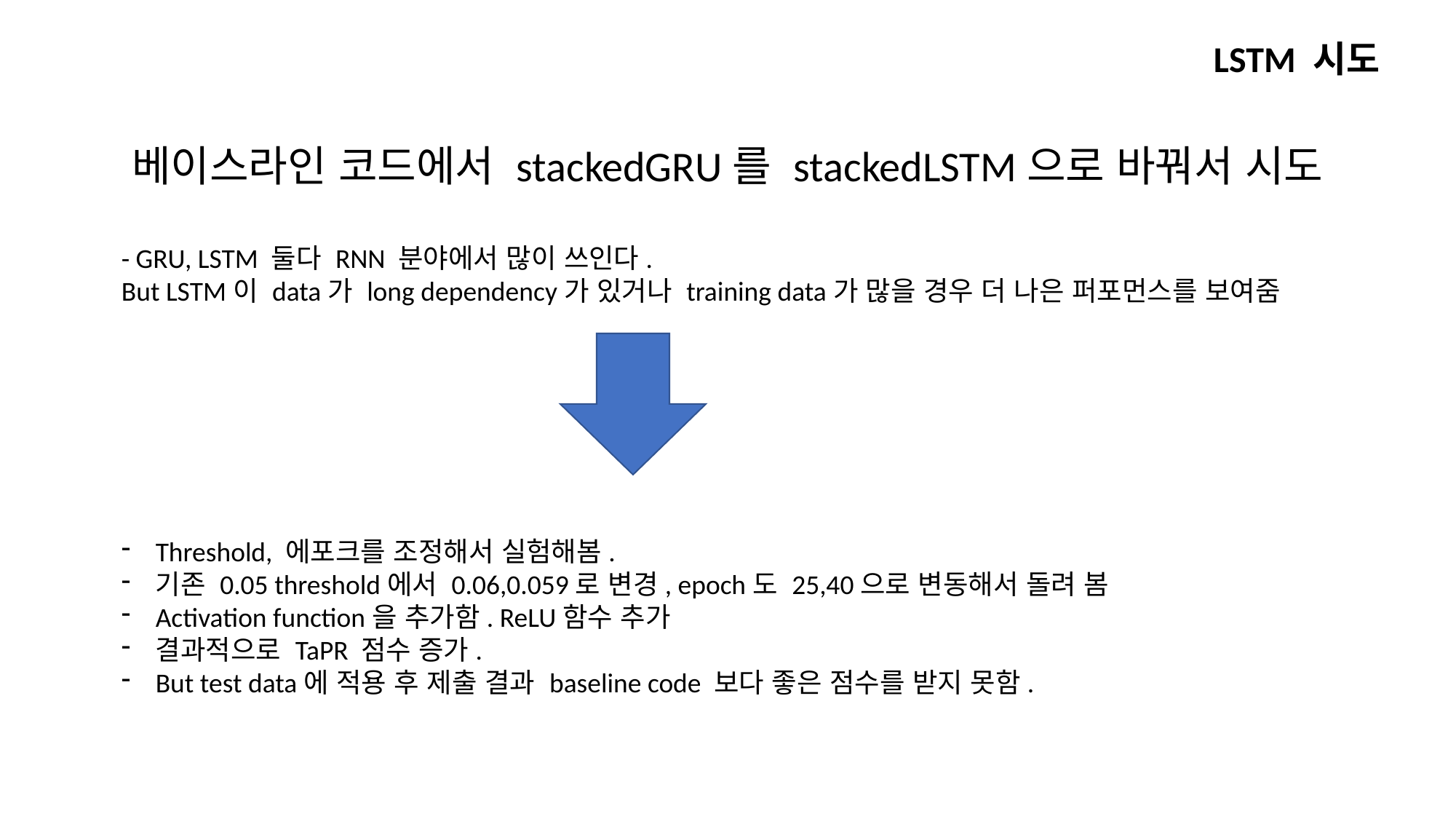

LSTM 시도
베이스라인 코드에서 stackedGRU를 stackedLSTM으로 바꿔서 시도
- GRU, LSTM 둘다 RNN 분야에서 많이 쓰인다.
But LSTM이 data가 long dependency가 있거나 training data가 많을 경우 더 나은 퍼포먼스를 보여줌

Threshold, 에포크를 조정해서 실험해봄.
기존 0.05 threshold에서 0.06,0.059로 변경, epoch도 25,40으로 변동해서 돌려 봄
Activation function을 추가함. ReLU함수 추가
결과적으로 TaPR 점수 증가.
But test data에 적용 후 제출 결과 baseline code 보다 좋은 점수를 받지 못함.